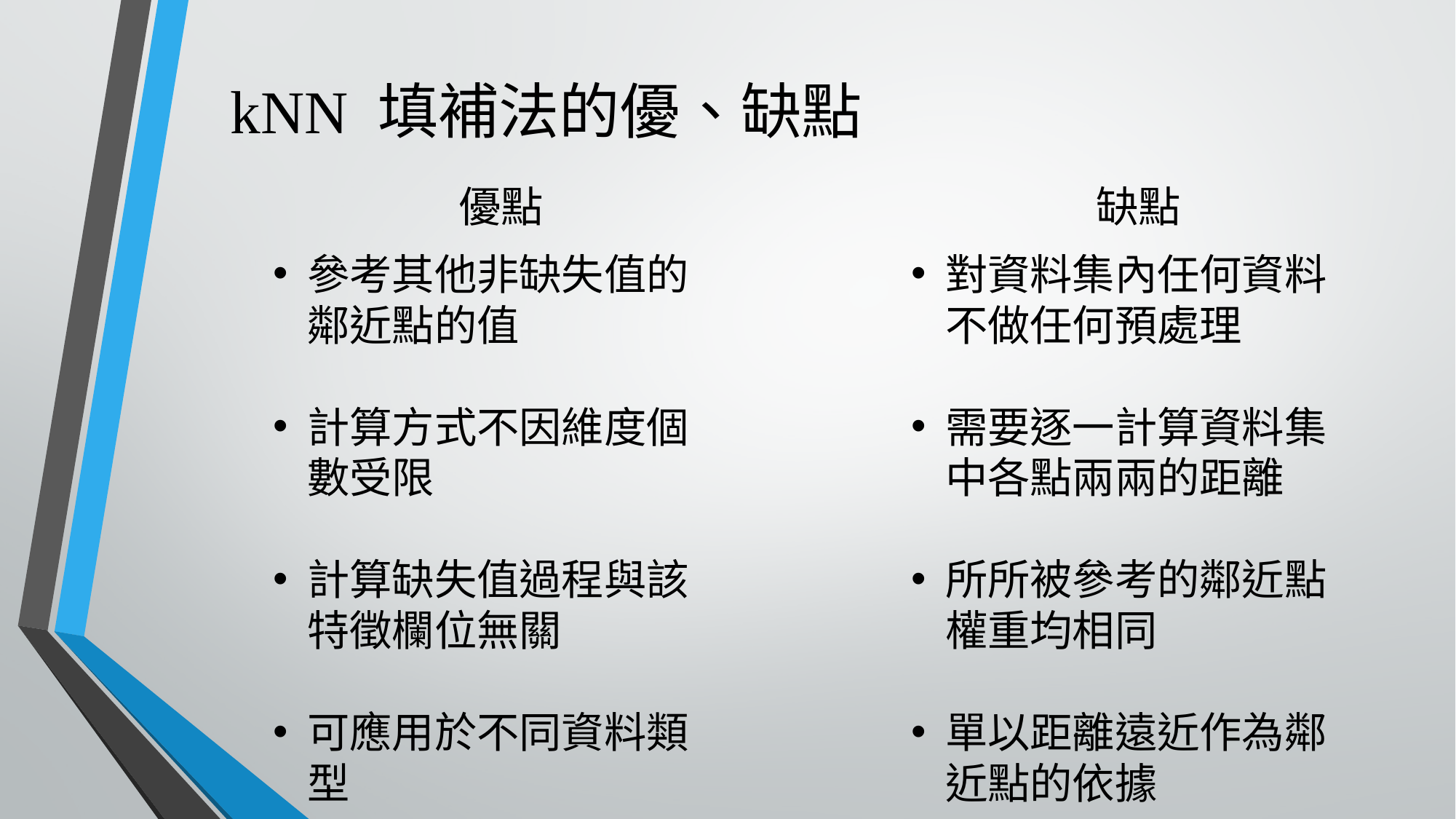

kNN 填補法的優、缺點
優點
缺點
對資料集內任何資料不做任何預處理

需要逐一計算資料集中各點兩兩的距離

所所被參考的鄰近點權重均相同

單以距離遠近作為鄰近點的依據
參考其他非缺失值的鄰近點的值

計算方式不因維度個數受限

計算缺失值過程與該特徵欄位無關

可應用於不同資料類型